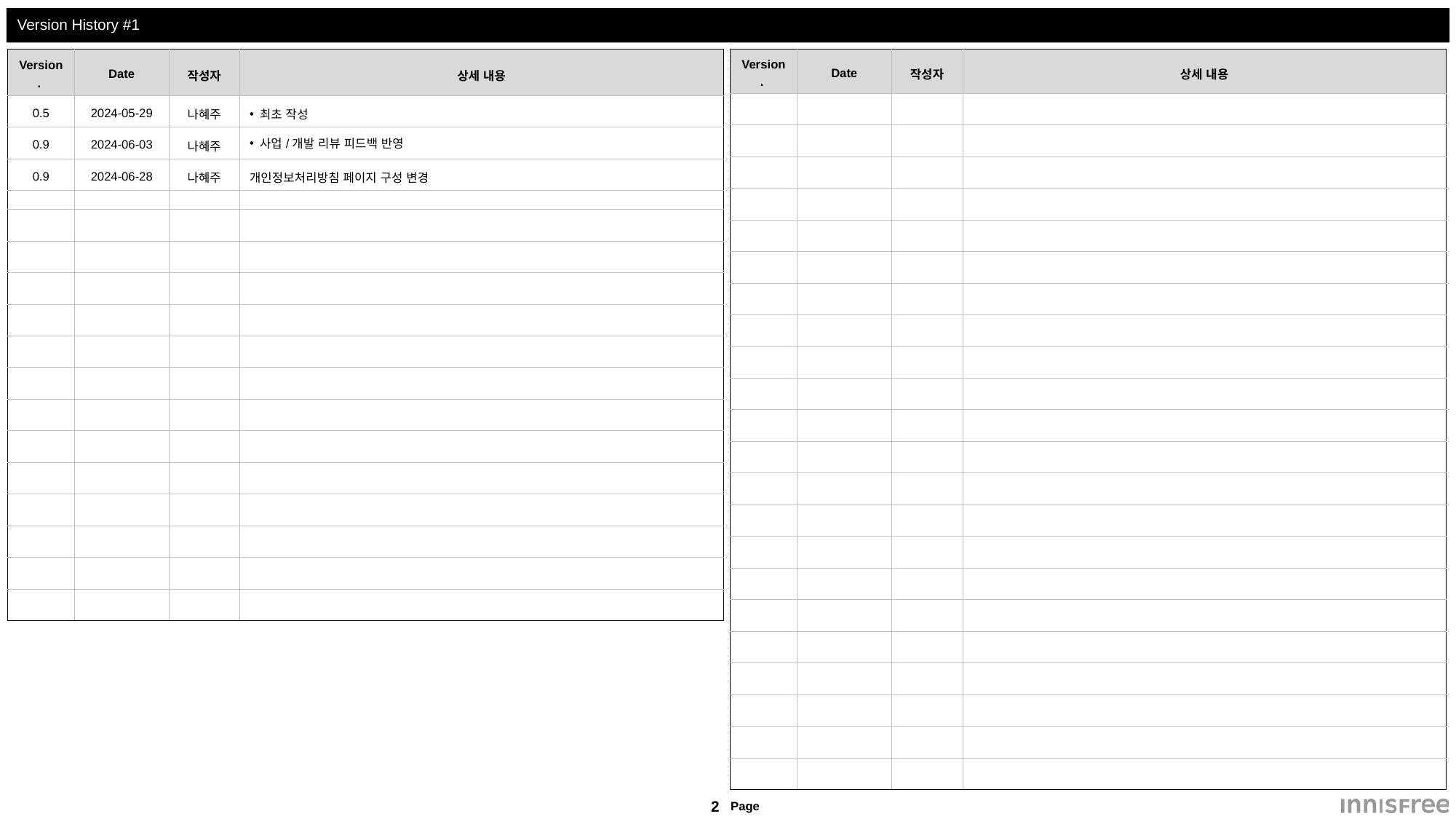

# Version History #1
| Version. | Date | 작성자 | 상세 내용 |
| --- | --- | --- | --- |
| 0.5 | 2024-05-29 | 나혜주 | 최초 작성 |
| 0.9 | 2024-06-03 | 나혜주 | 사업/개발 리뷰 피드백 반영 |
| 0.9 | 2024-06-28 | 나혜주 | 개인정보처리방침 페이지 구성 변경 |
|  |  |  |  |
|  |  |  |  |
|  |  |  |  |
|  |  |  |  |
|  |  |  |  |
|  |  |  |  |
|  |  |  |  |
|  |  |  |  |
|  |  |  |  |
|  |  |  |  |
|  |  |  |  |
|  |  |  |  |
|  |  |  |  |
|  |  |  |  |
| Version. | Date | 작성자 | 상세 내용 |
| --- | --- | --- | --- |
|  |  |  |  |
|  |  |  |  |
|  |  |  |  |
|  |  |  |  |
|  |  |  |  |
|  |  |  |  |
|  |  |  |  |
|  |  |  |  |
|  |  |  |  |
|  |  |  |  |
|  |  |  |  |
|  |  |  |  |
|  |  |  |  |
|  |  |  |  |
|  |  |  |  |
|  |  |  |  |
|  |  |  |  |
|  |  |  |  |
|  |  |  |  |
|  |  |  |  |
|  |  |  |  |
|  |  |  |  |